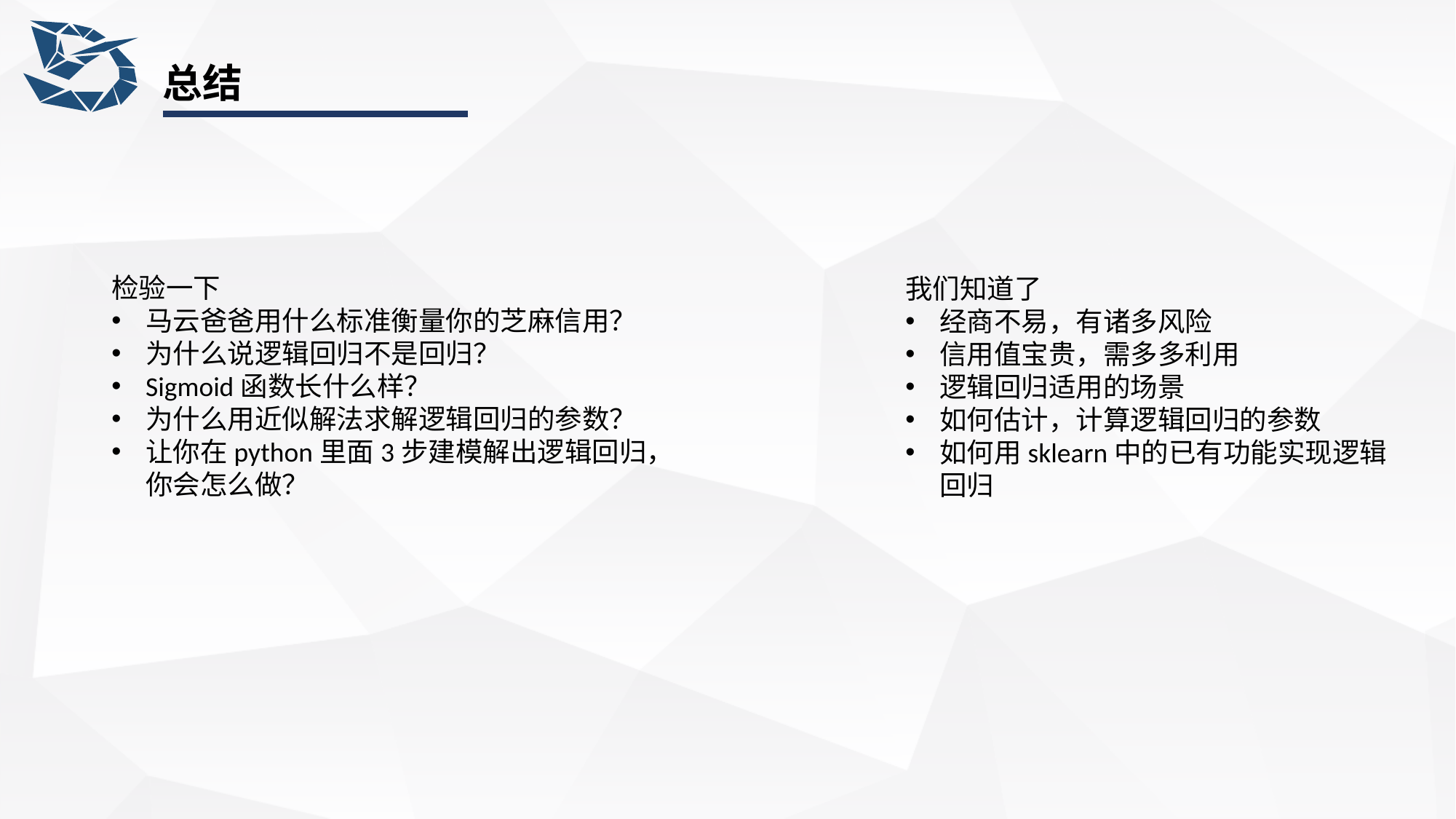

# 总结
检验一下
马云爸爸用什么标准衡量你的芝麻信用？
为什么说逻辑回归不是回归？
Sigmoid函数长什么样？
为什么用近似解法求解逻辑回归的参数？
让你在python里面3步建模解出逻辑回归，你会怎么做？
我们知道了
经商不易，有诸多风险
信用值宝贵，需多多利用
逻辑回归适用的场景
如何估计，计算逻辑回归的参数
如何用sklearn中的已有功能实现逻辑回归